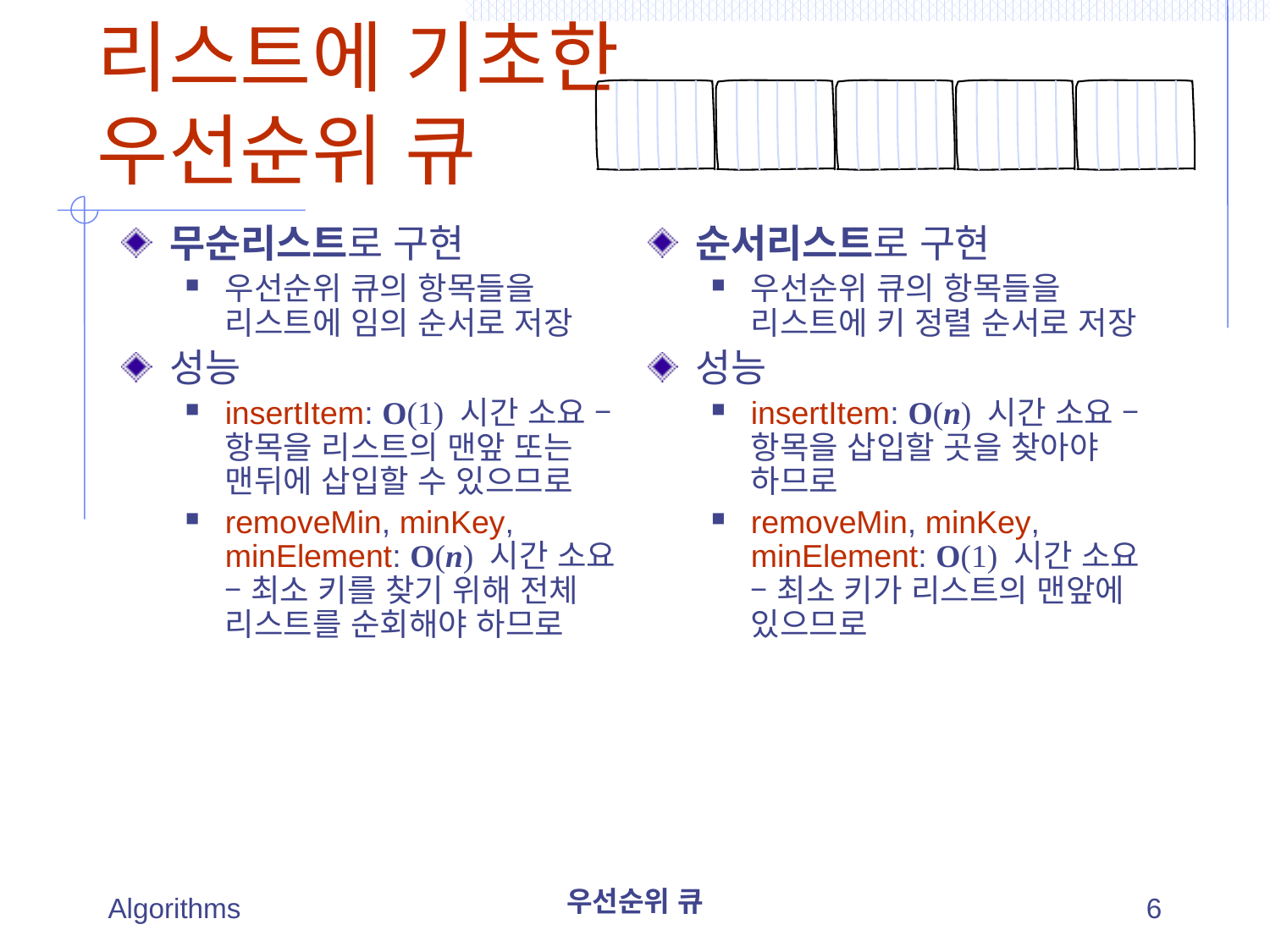

# 리스트에 기초한 우선순위 큐

무순리스트로 구현
우선순위 큐의 항목들을 리스트에 임의 순서로 저장
성능
insertItem: O(1) 시간 소요 – 항목을 리스트의 맨앞 또는 맨뒤에 삽입할 수 있으므로
removeMin, minKey, minElement: O(n) 시간 소요 – 최소 키를 찾기 위해 전체 리스트를 순회해야 하므로
순서리스트로 구현
우선순위 큐의 항목들을 리스트에 키 정렬 순서로 저장
성능
insertItem: O(n) 시간 소요 – 항목을 삽입할 곳을 찾아야 하므로
removeMin, minKey, minElement: O(1) 시간 소요 – 최소 키가 리스트의 맨앞에 있으므로
Algorithms
우선순위 큐
6